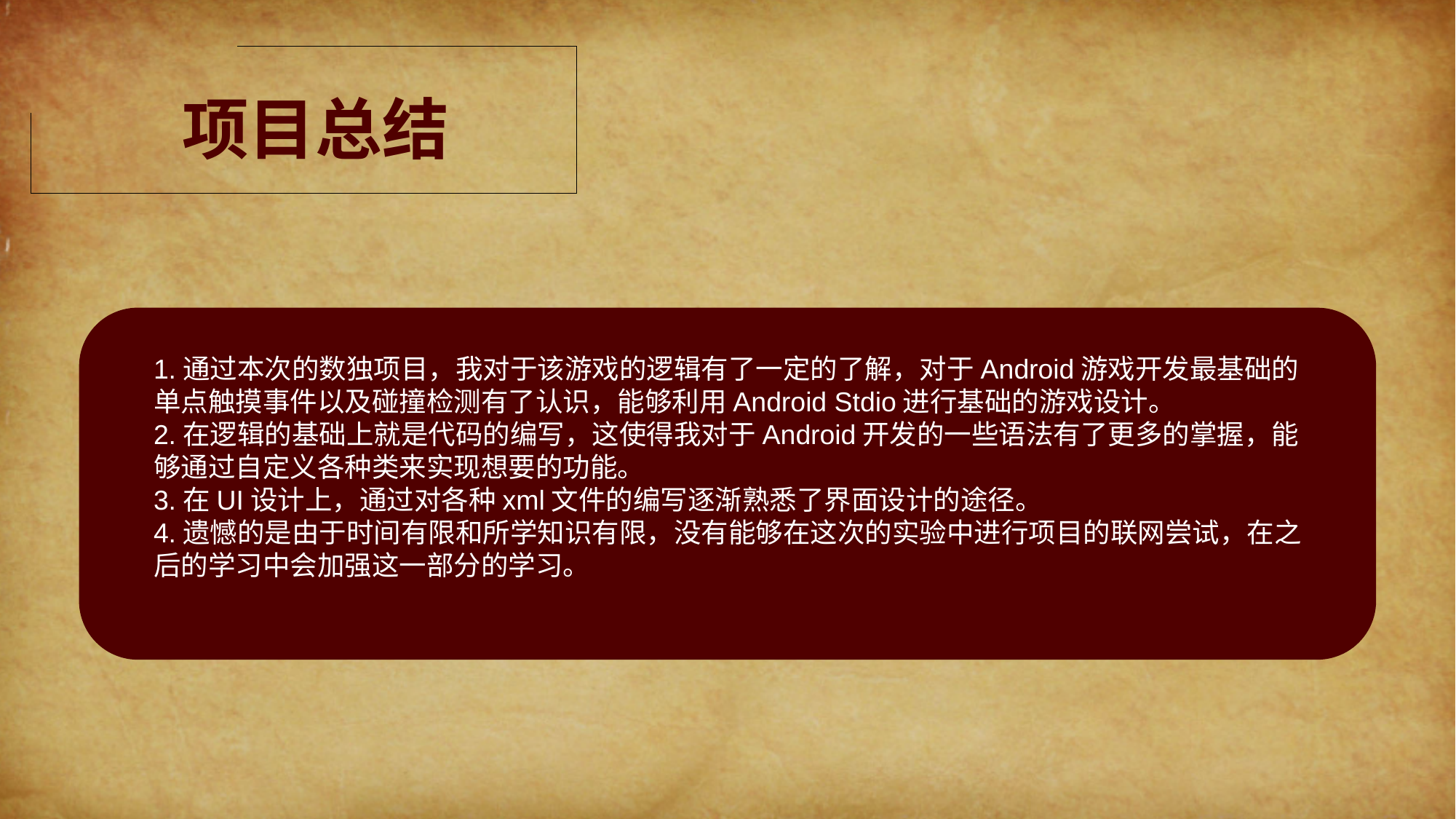

项目总结

1.通过本次的数独项目，我对于该游戏的逻辑有了一定的了解，对于Android游戏开发最基础的
单点触摸事件以及碰撞检测有了认识，能够利用Android Stdio进行基础的游戏设计。
2.在逻辑的基础上就是代码的编写，这使得我对于Android开发的一些语法有了更多的掌握，能
够通过自定义各种类来实现想要的功能。
3.在UI设计上，通过对各种xml文件的编写逐渐熟悉了界面设计的途径。
4.遗憾的是由于时间有限和所学知识有限，没有能够在这次的实验中进行项目的联网尝试，在之
后的学习中会加强这一部分的学习。